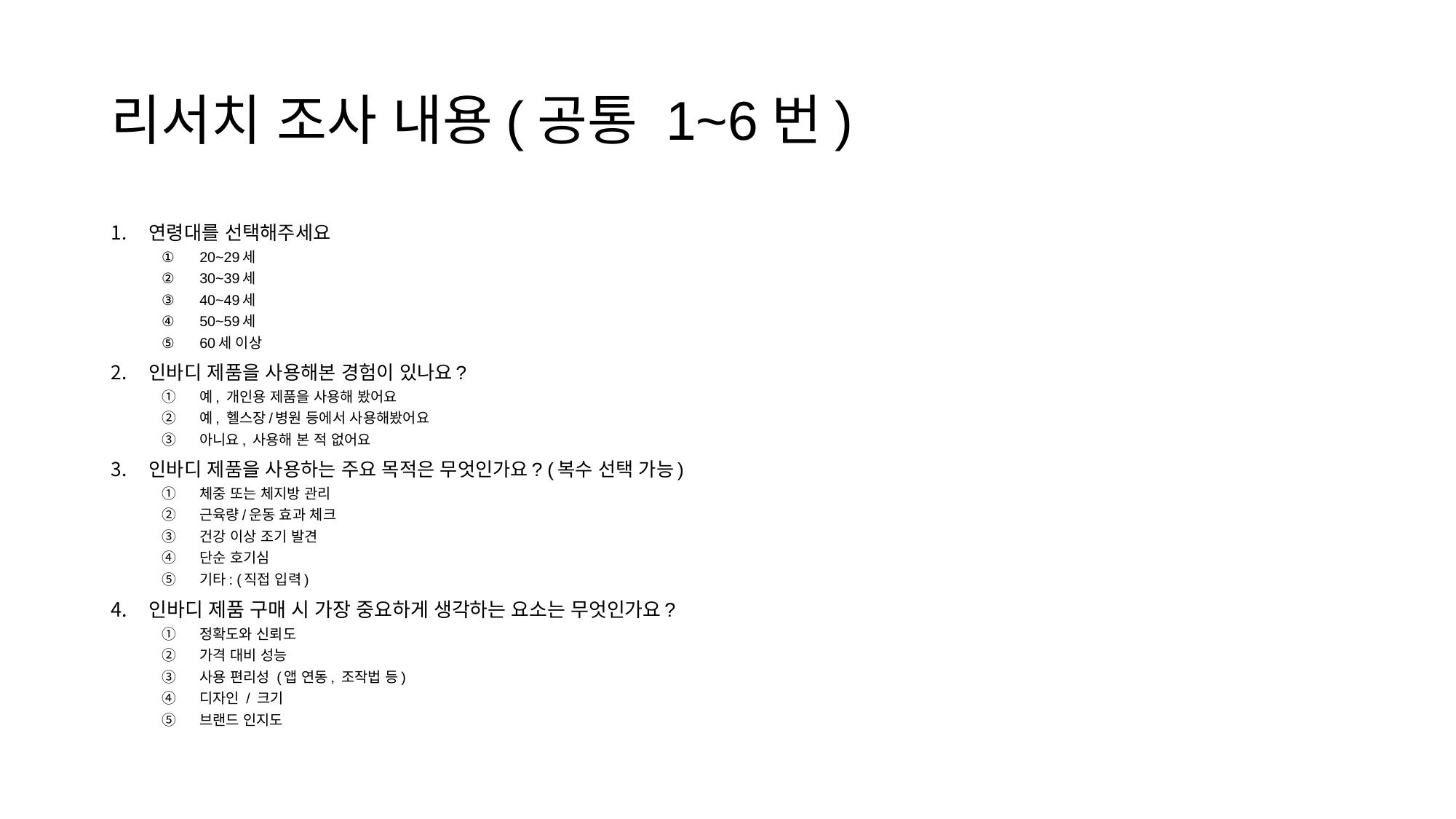

# 리서치 조사 내용(공통 1~6번)
연령대를 선택해주세요
20~29세
30~39세
40~49세
50~59세
60세 이상
인바디 제품을 사용해본 경험이 있나요?
예, 개인용 제품을 사용해 봤어요
예, 헬스장/병원 등에서 사용해봤어요
아니요, 사용해 본 적 없어요
인바디 제품을 사용하는 주요 목적은 무엇인가요? (복수 선택 가능)
체중 또는 체지방 관리
근육량/운동 효과 체크
건강 이상 조기 발견
단순 호기심
기타: (직접 입력)
인바디 제품 구매 시 가장 중요하게 생각하는 요소는 무엇인가요?
정확도와 신뢰도
가격 대비 성능
사용 편리성 (앱 연동, 조작법 등)
디자인 / 크기
브랜드 인지도